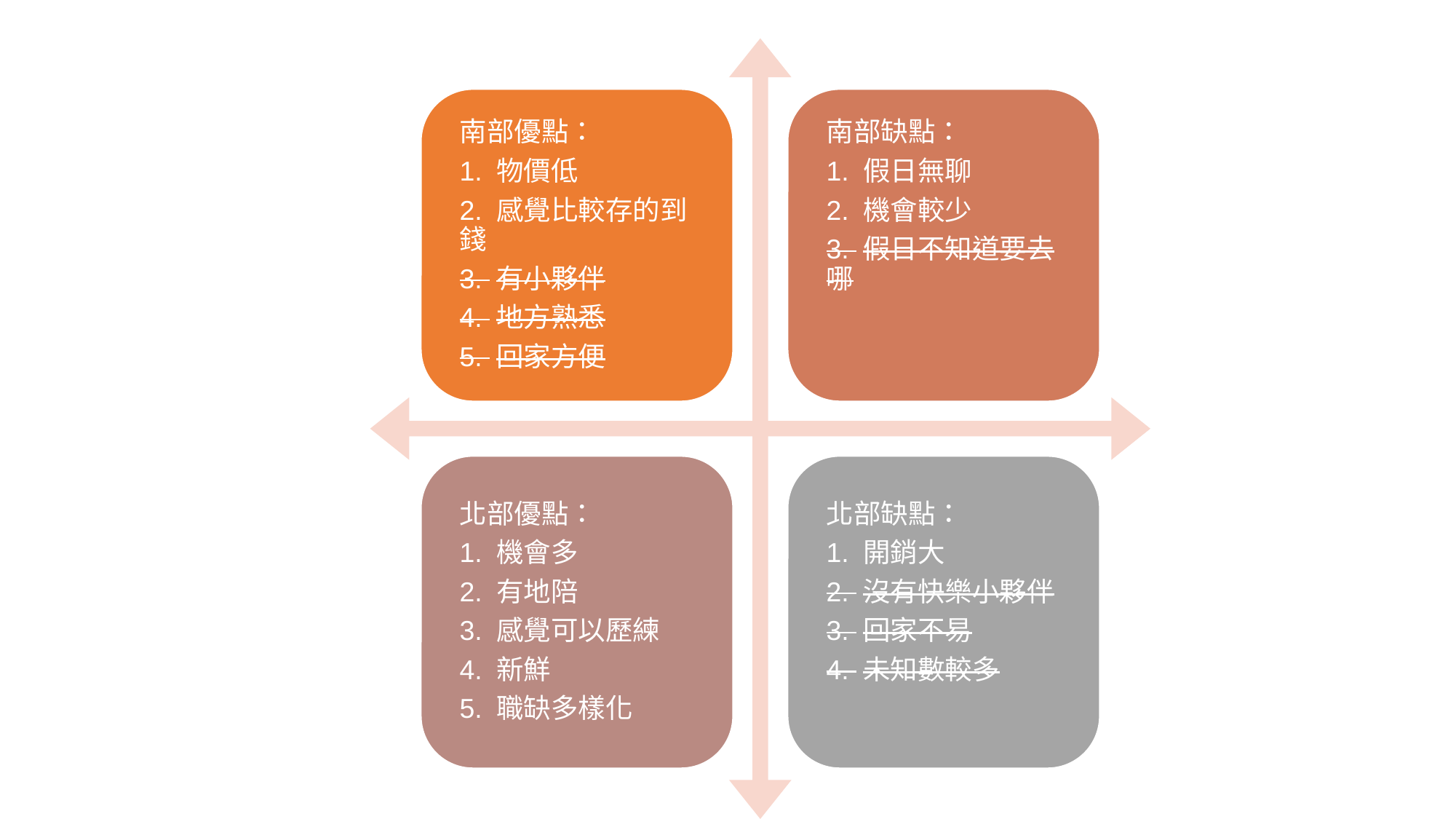

南部優點：
1. 物價低
2. 感覺比較存的到錢
3. 有小夥伴
4. 地方熟悉
5. 回家方便
南部缺點：
1. 假日無聊
2. 機會較少
3. 假日不知道要去哪

北部優點：
1. 機會多
2. 有地陪
3. 感覺可以歷練
4. 新鮮
5. 職缺多樣化
北部缺點：
1. 開銷大
2. 沒有快樂小夥伴
3. 回家不易
4. 未知數較多